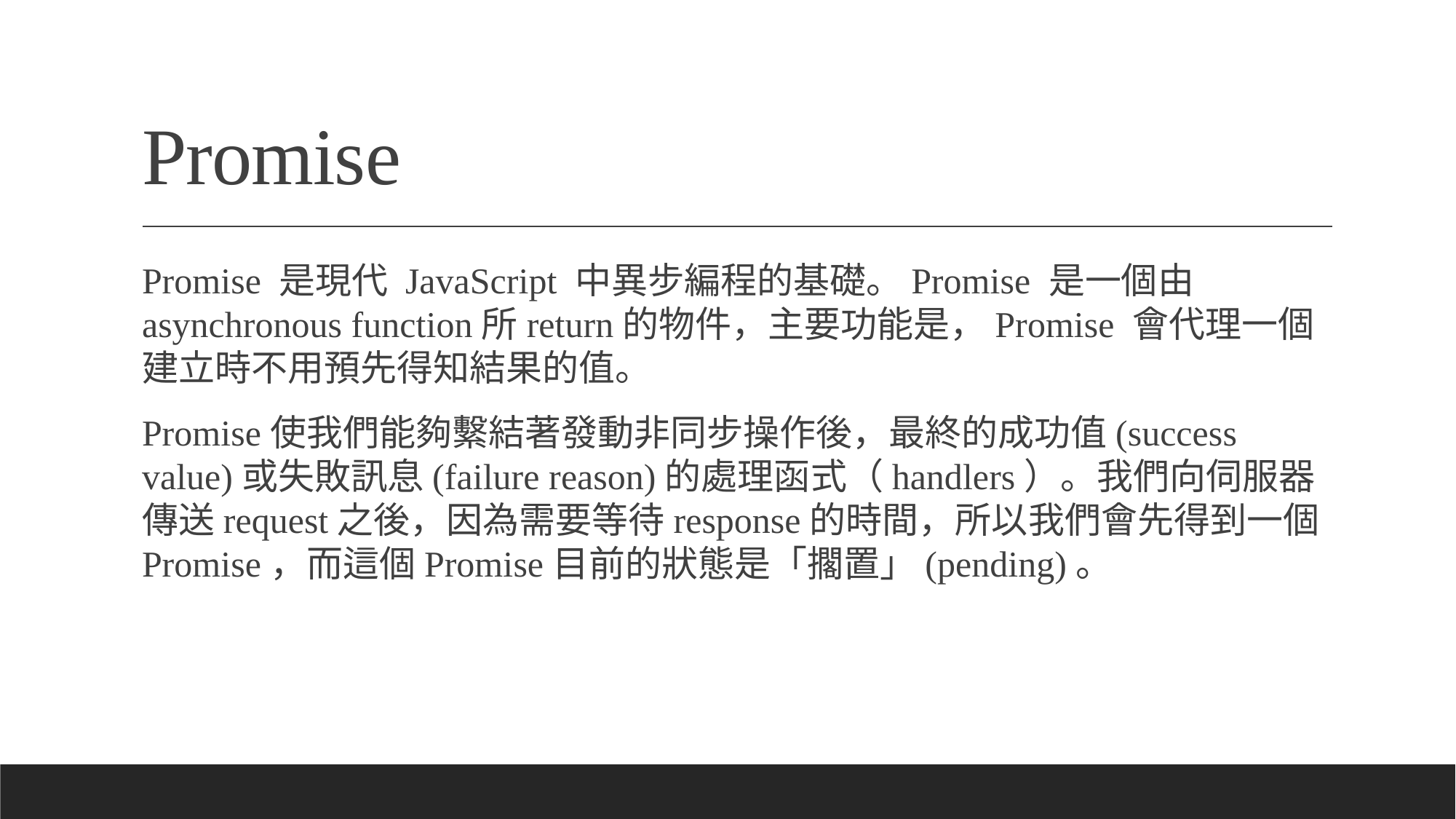

# Promise
Promise 是現代 JavaScript 中異步編程的基礎。Promise 是一個由asynchronous function所return的物件，主要功能是，Promise 會代理一個建立時不用預先得知結果的值。
Promise使我們能夠繫結著發動非同步操作後，最終的成功值(success value)或失敗訊息(failure reason)的處理函式（handlers）。我們向伺服器傳送request之後，因為需要等待response的時間，所以我們會先得到一個Promise，而這個Promise目前的狀態是「擱置」(pending)。